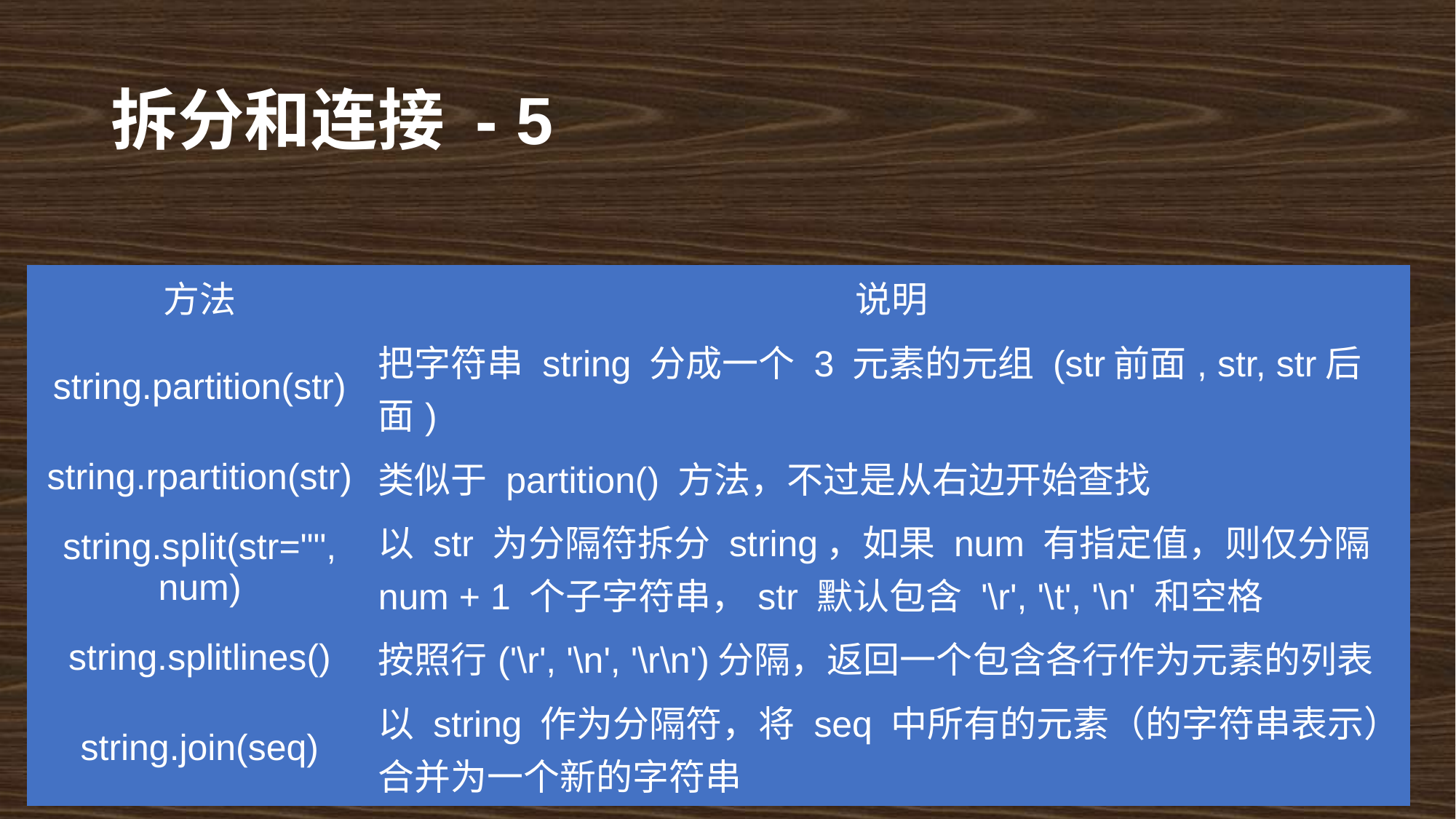

# 拆分和连接 - 5
| 方法 | 说明 |
| --- | --- |
| string.partition(str) | 把字符串 string 分成一个 3 元素的元组 (str前面, str, str后面) |
| string.rpartition(str) | 类似于 partition() 方法，不过是从右边开始查找 |
| string.split(str="", num) | 以 str 为分隔符拆分 string，如果 num 有指定值，则仅分隔 num + 1 个子字符串，str 默认包含 '\r', '\t', '\n' 和空格 |
| string.splitlines() | 按照行('\r', '\n', '\r\n')分隔，返回一个包含各行作为元素的列表 |
| string.join(seq) | 以 string 作为分隔符，将 seq 中所有的元素（的字符串表示）合并为一个新的字符串 |